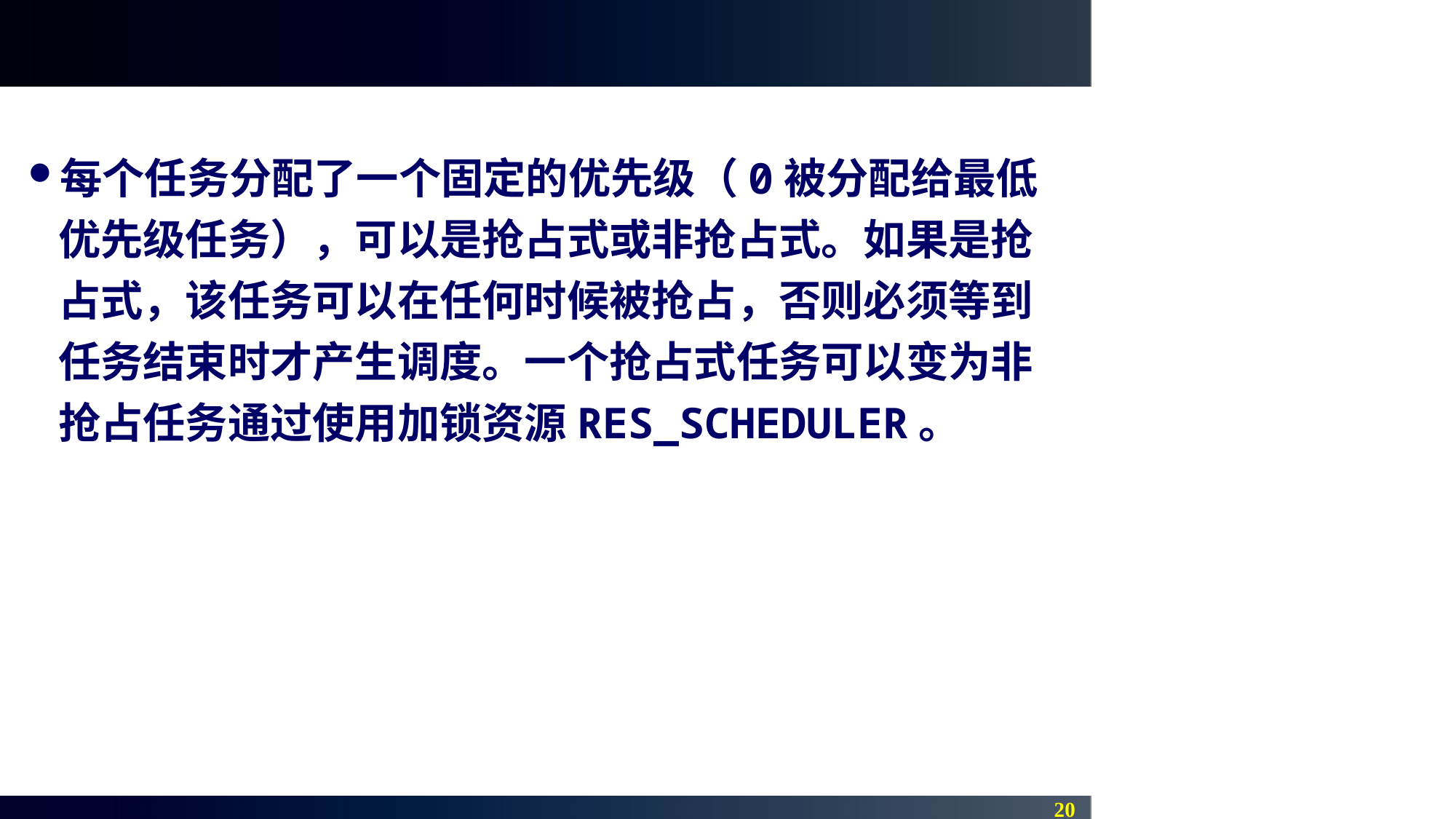

每个任务分配了一个固定的优先级（0被分配给最低优先级任务），可以是抢占式或非抢占式。如果是抢占式，该任务可以在任何时候被抢占，否则必须等到任务结束时才产生调度。一个抢占式任务可以变为非抢占任务通过使用加锁资源RES_SCHEDULER。